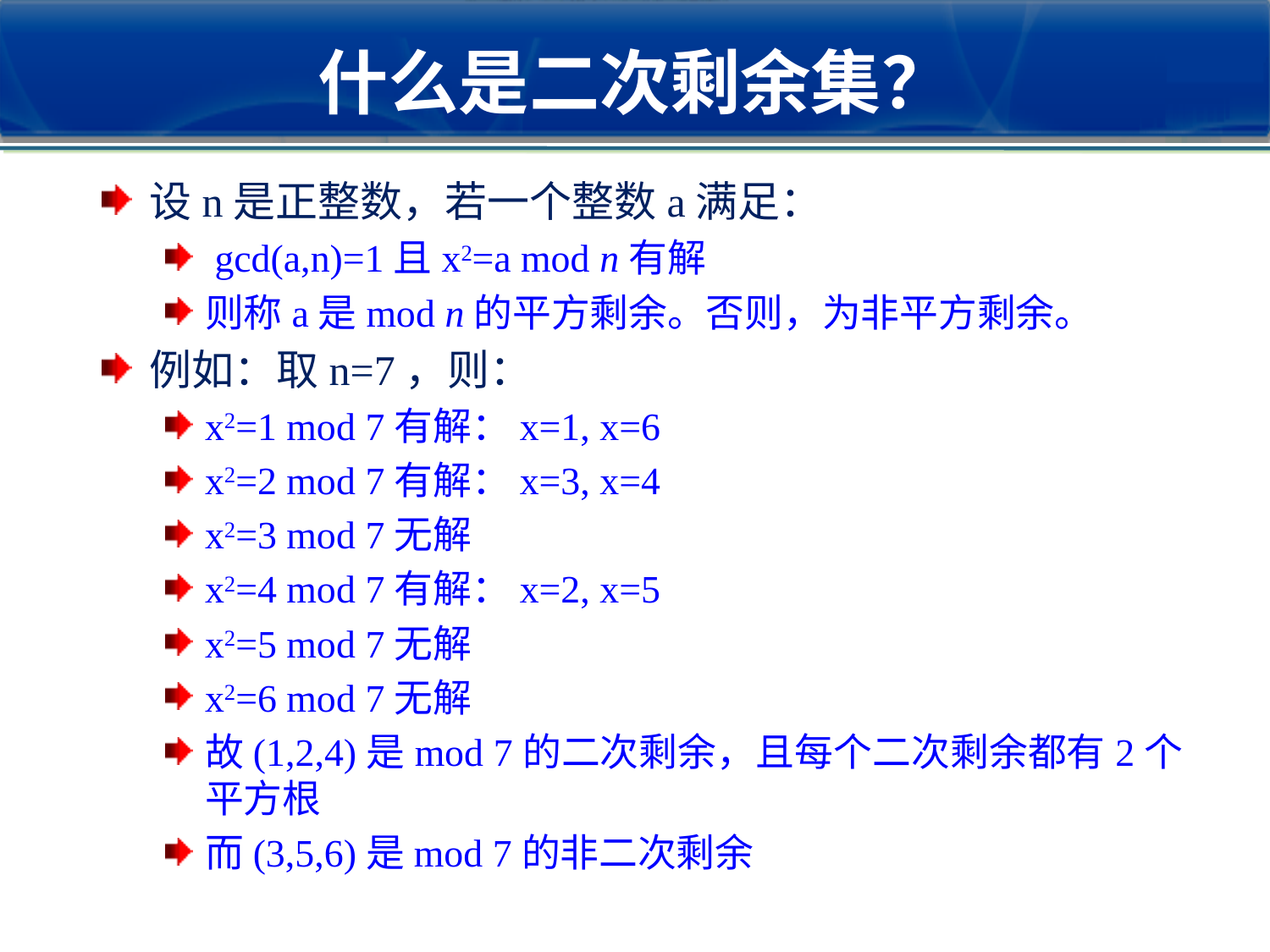

# 什么是二次剩余集？
设n是正整数，若一个整数a满足：
 gcd(a,n)=1且x2=a mod n有解
则称a是mod n的平方剩余。否则，为非平方剩余。
例如：取n=7，则：
x2=1 mod 7有解：x=1, x=6
x2=2 mod 7有解：x=3, x=4
x2=3 mod 7无解
x2=4 mod 7有解：x=2, x=5
x2=5 mod 7无解
x2=6 mod 7无解
故(1,2,4)是mod 7的二次剩余，且每个二次剩余都有2个平方根
而(3,5,6)是mod 7的非二次剩余